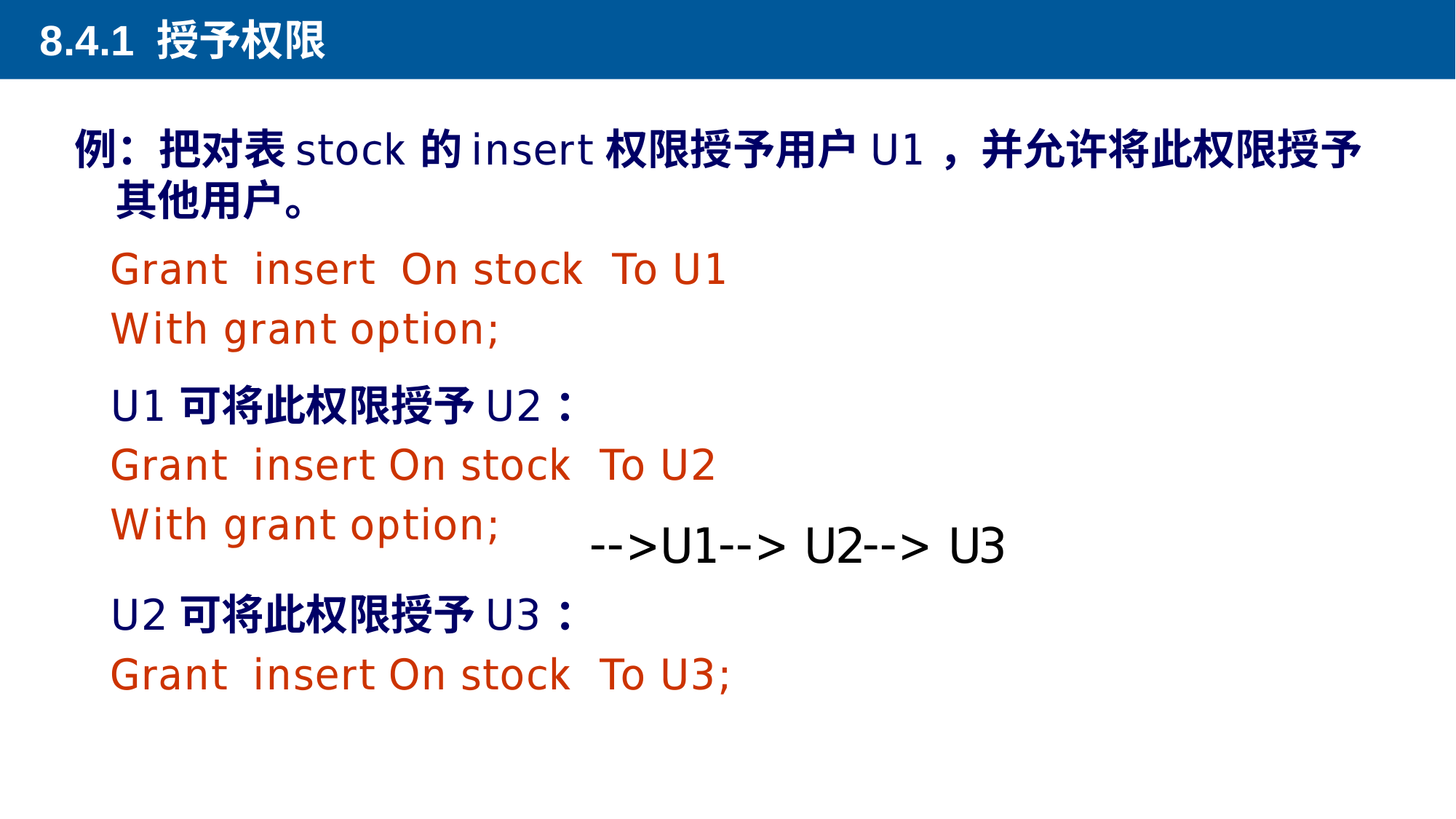

8.4.1 授予权限
例：把对表stock的insert权限授予用户U1，并允许将此权限授予其他用户。

Grant  insert  On stock  To U1
With grant option;
U1可将此权限授予U2：
Grant  insert On stock  To U2
With grant option;
 -->U1--> U2--> U3
U2可将此权限授予U3：
Grant  insert On stock  To U3;